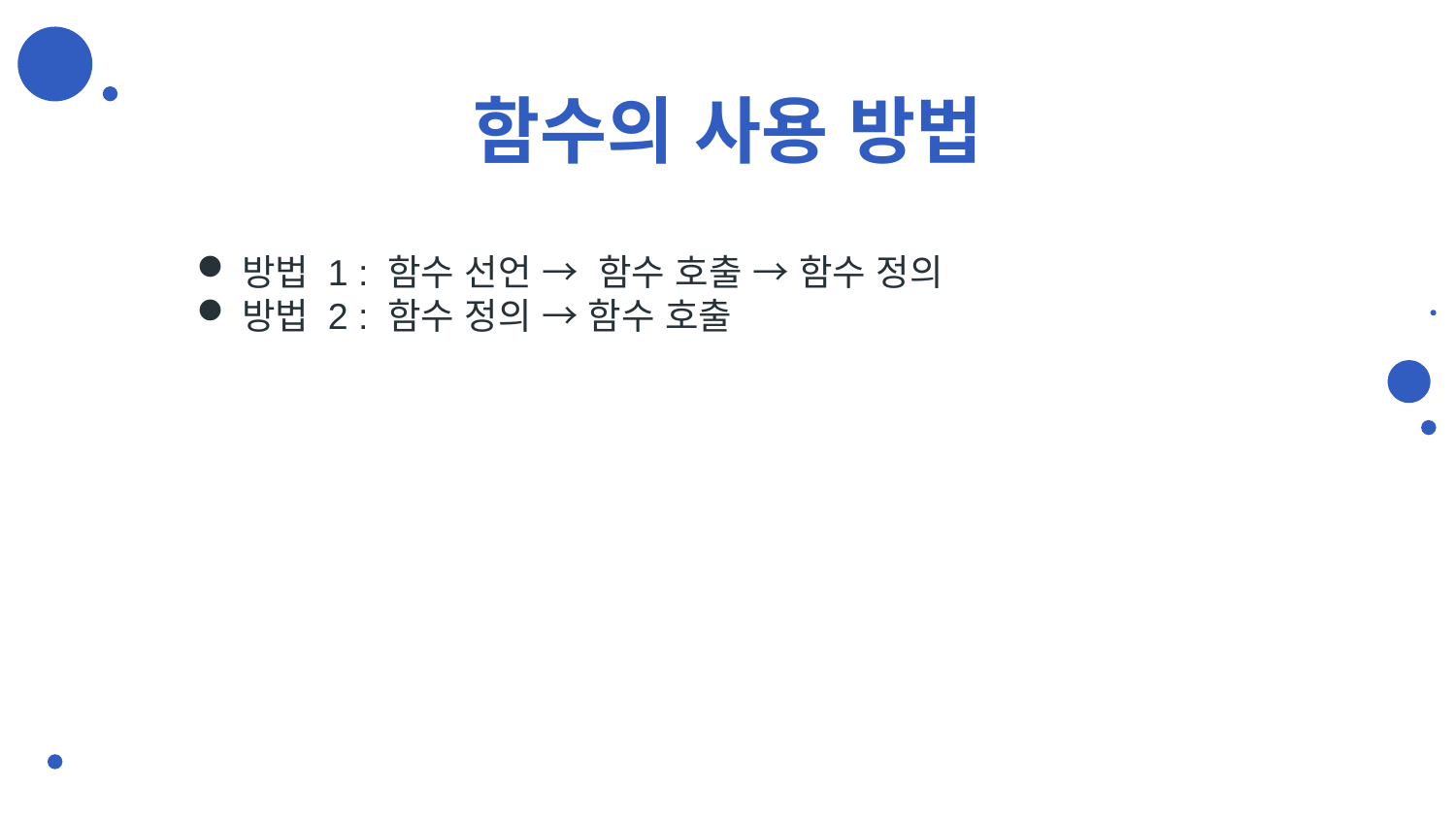

# 함수의 사용 방법
방법 1 : 함수 선언 →  함수 호출 → 함수 정의
방법 2 : 함수 정의 → 함수 호출